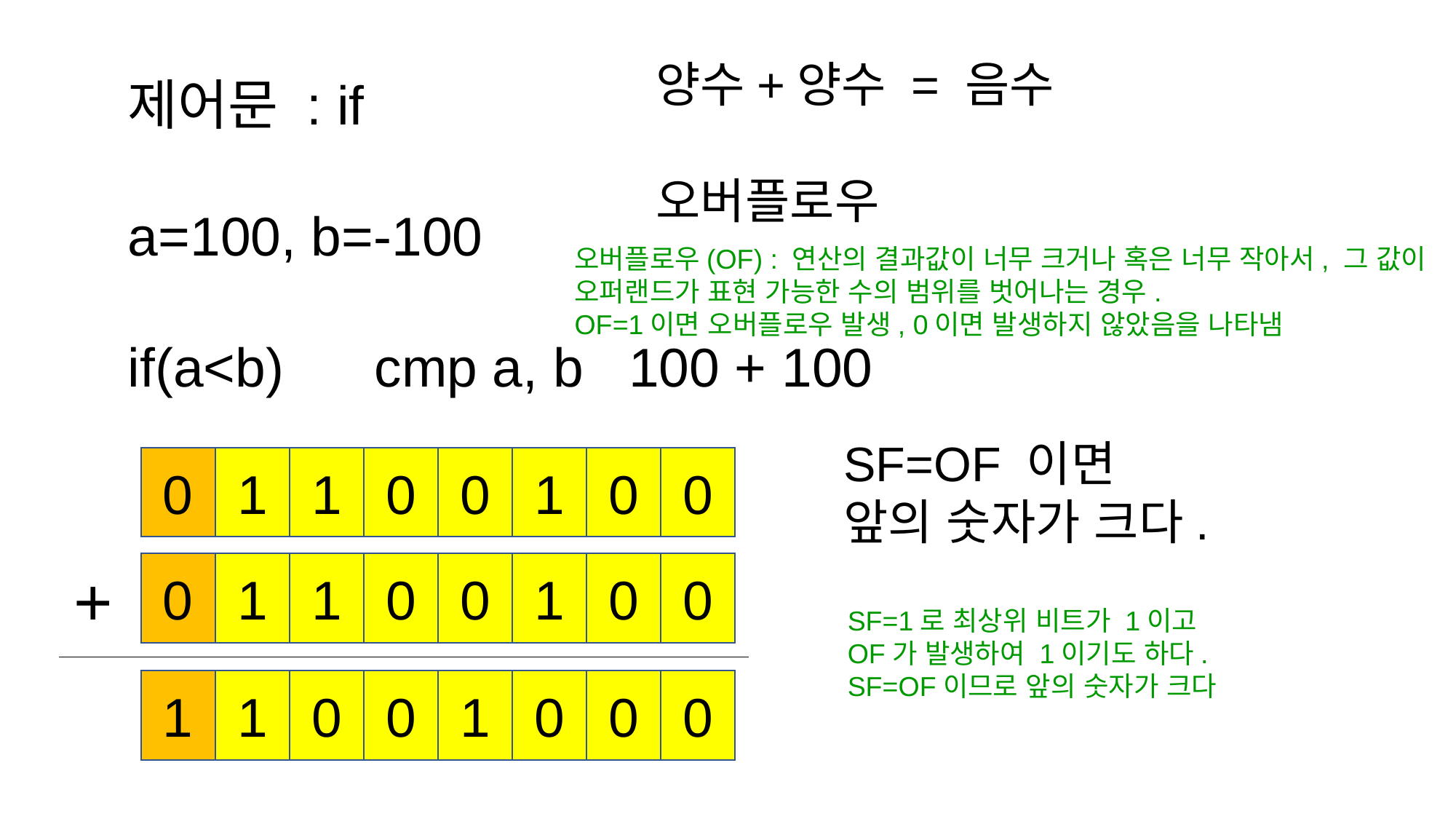

양수+양수 = 음수

오버플로우
제어문 : if

a=100, b=-100

if(a<b)      cmp a, b   100 + 100
오버플로우(OF) : 연산의 결과값이 너무 크거나 혹은 너무 작아서, 그 값이 오퍼랜드가 표현 가능한 수의 범위를 벗어나는 경우.
OF=1이면 오버플로우 발생, 0이면 발생하지 않았음을 나타냄
SF=OF 이면
앞의 숫자가 크다.
0
1
1
0
0
1
0
0
+
0
1
1
0
0
1
0
0
SF=1로 최상위 비트가 1이고
OF가 발생하여 1이기도 하다.
SF=OF이므로 앞의 숫자가 크다
1
1
0
0
1
0
0
0